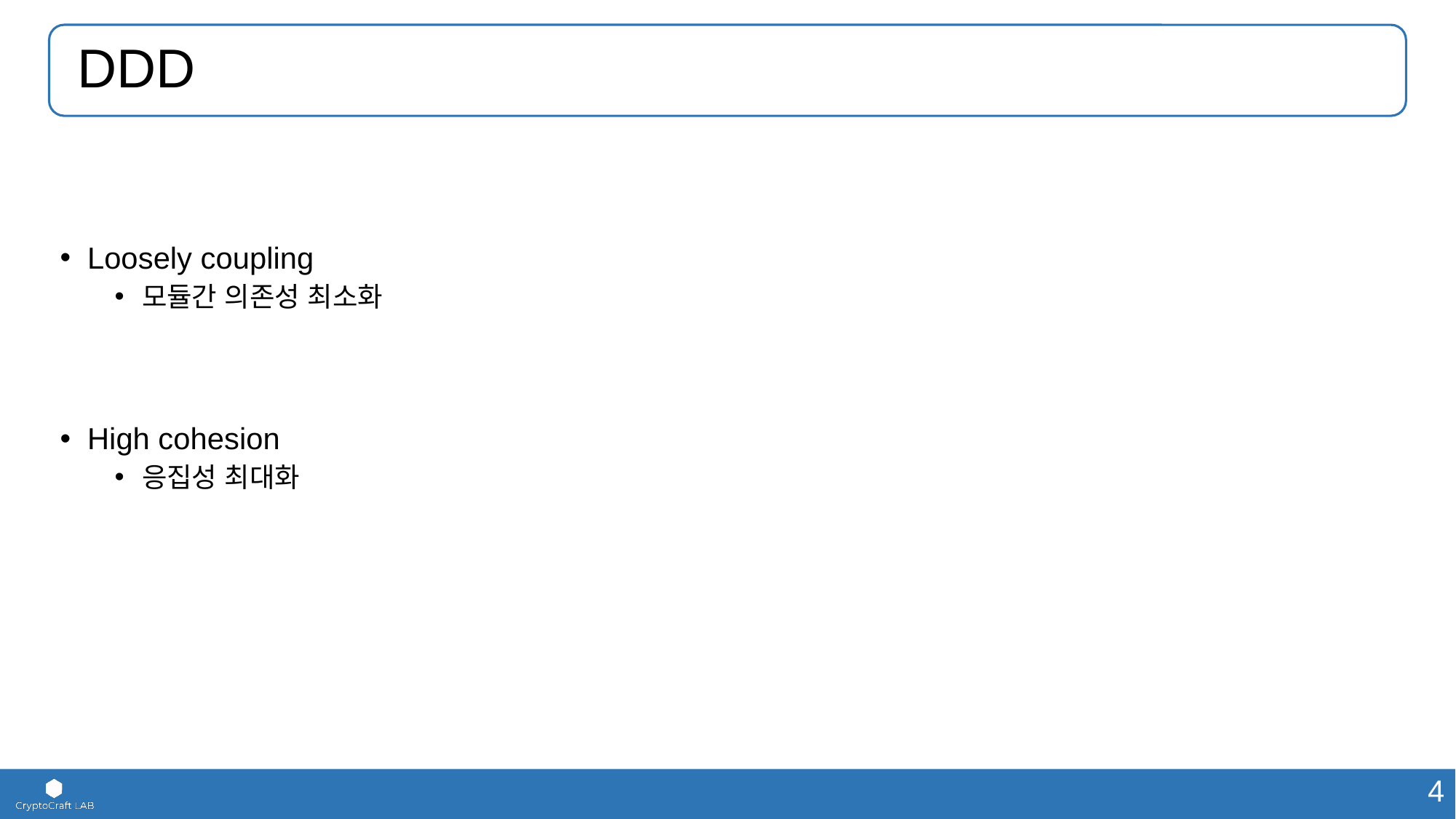

# DDD

Loosely coupling
모듈간 의존성 최소화

High cohesion
응집성 최대화